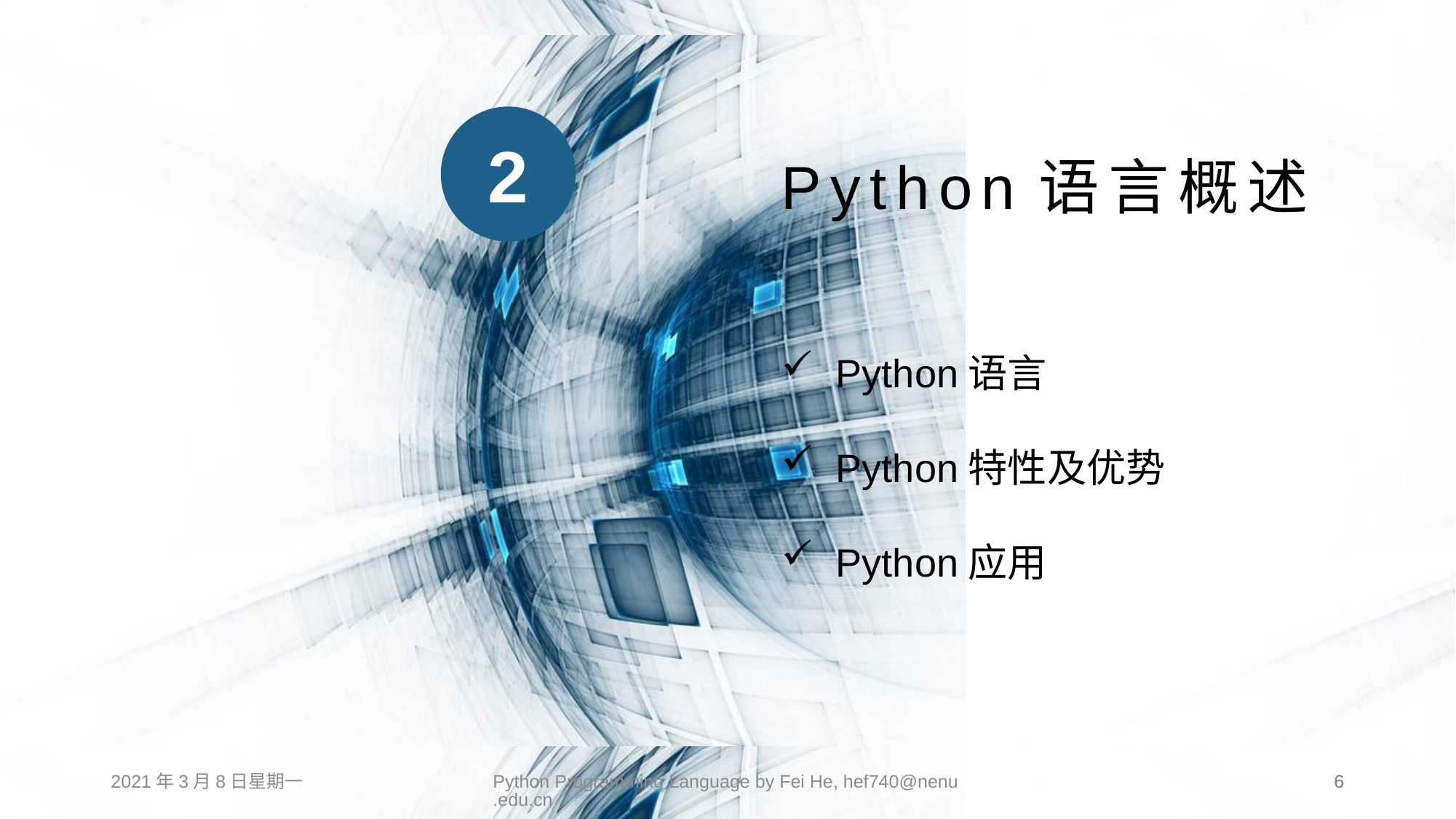

Python语言概述
2
Python语言
Python特性及优势
Python应用
2021年3月8日星期一
Python Programming Language by Fei He, hef740@nenu.edu.cn
6
6